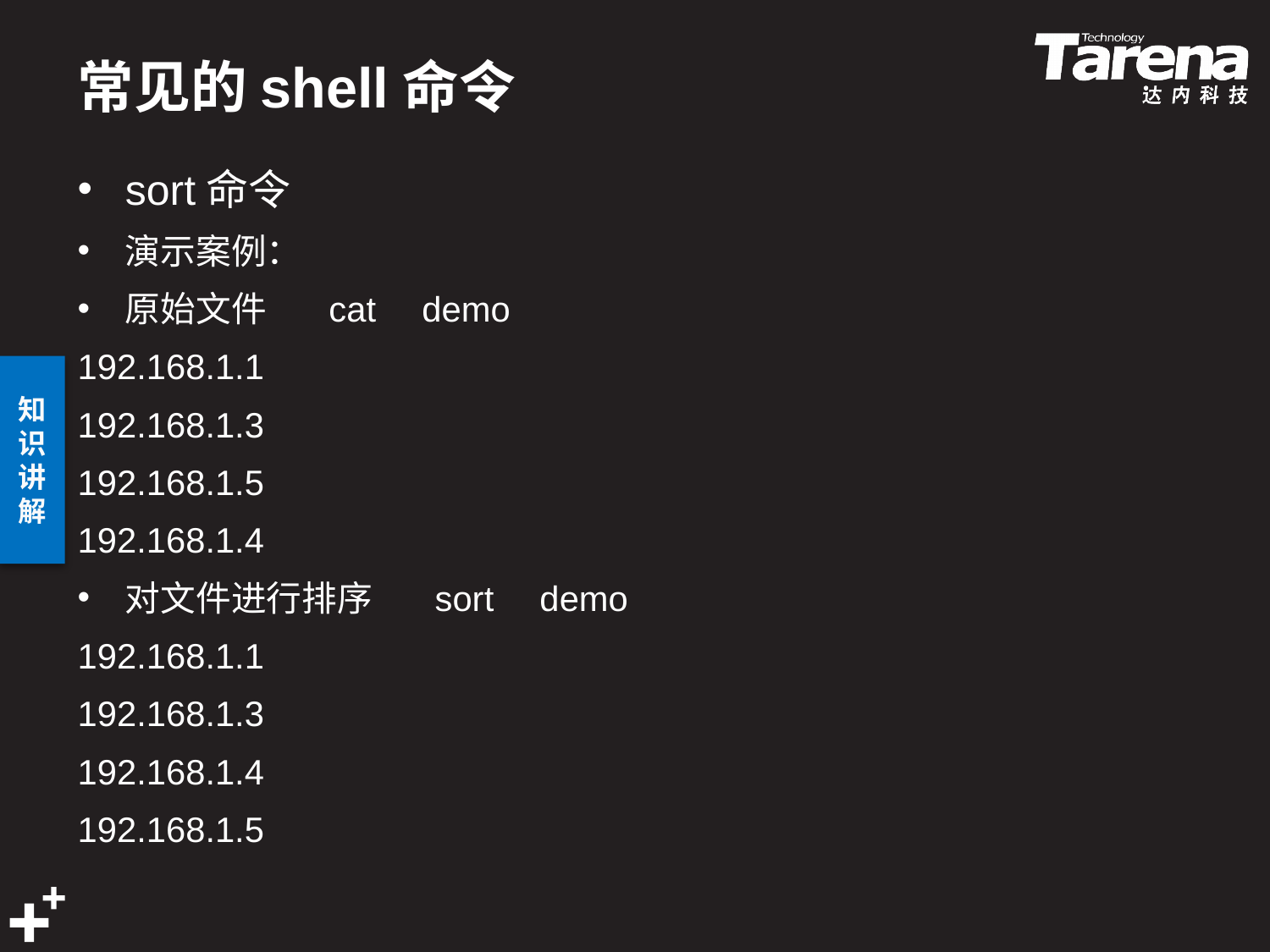

# 常见的shell命令
sort命令
演示案例： 
原始文件   cat  demo 
192.168.1.1 
192.168.1.3 
192.168.1.5 
192.168.1.4 
对文件进行排序   sort  demo 
192.168.1.1 
192.168.1.3 
192.168.1.4 
192.168.1.5